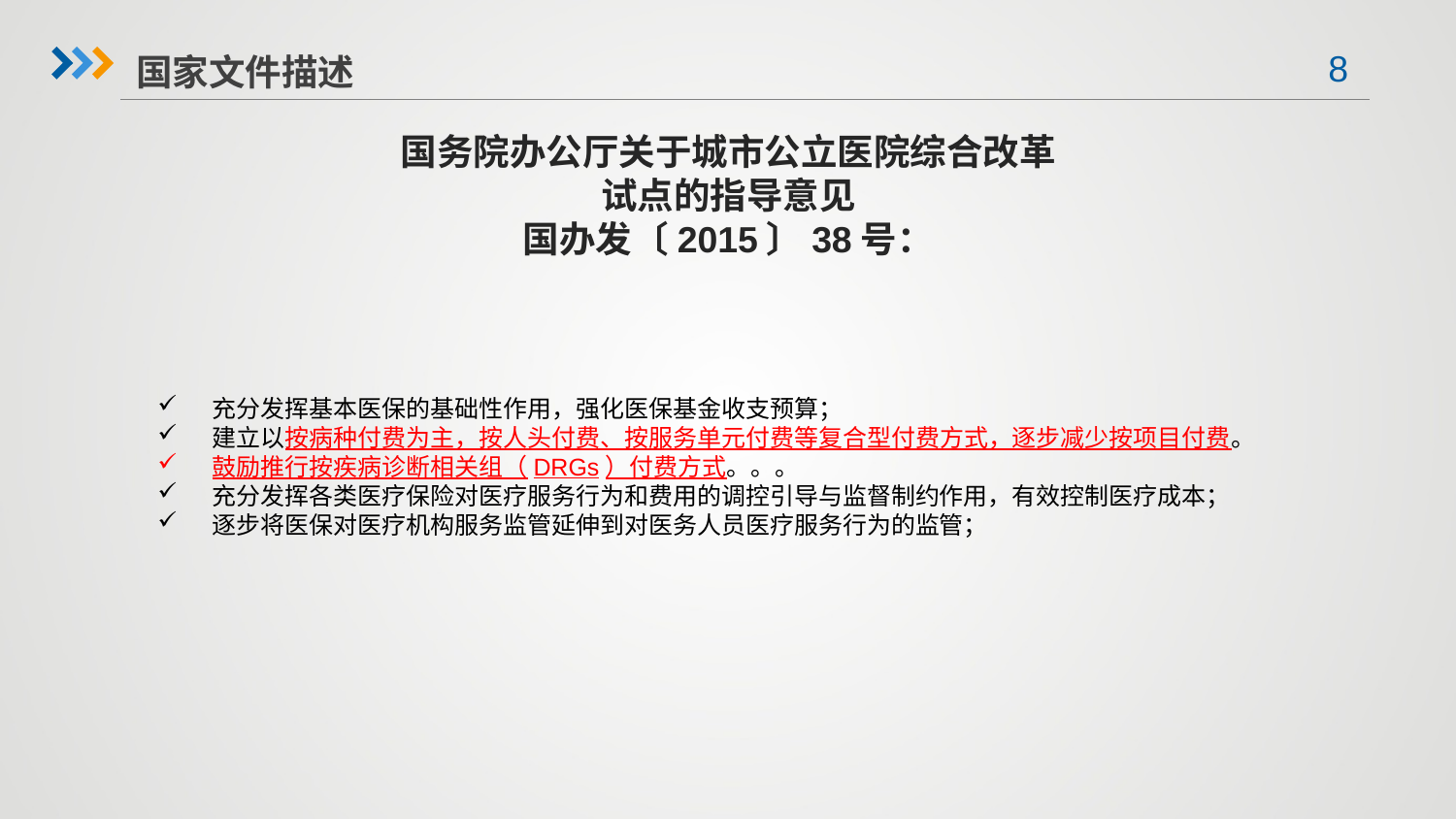

国家文件描述
国务院办公厅关于城市公立医院综合改革
试点的指导意见
国办发〔2015〕38号：

充分发挥基本医保的基础性作用，强化医保基金收支预算；
建立以按病种付费为主，按人头付费、按服务单元付费等复合型付费方式，逐步减少按项目付费。
鼓励推行按疾病诊断相关组（DRGs）付费方式。。。
充分发挥各类医疗保险对医疗服务行为和费用的调控引导与监督制约作用，有效控制医疗成本；
逐步将医保对医疗机构服务监管延伸到对医务人员医疗服务行为的监管；